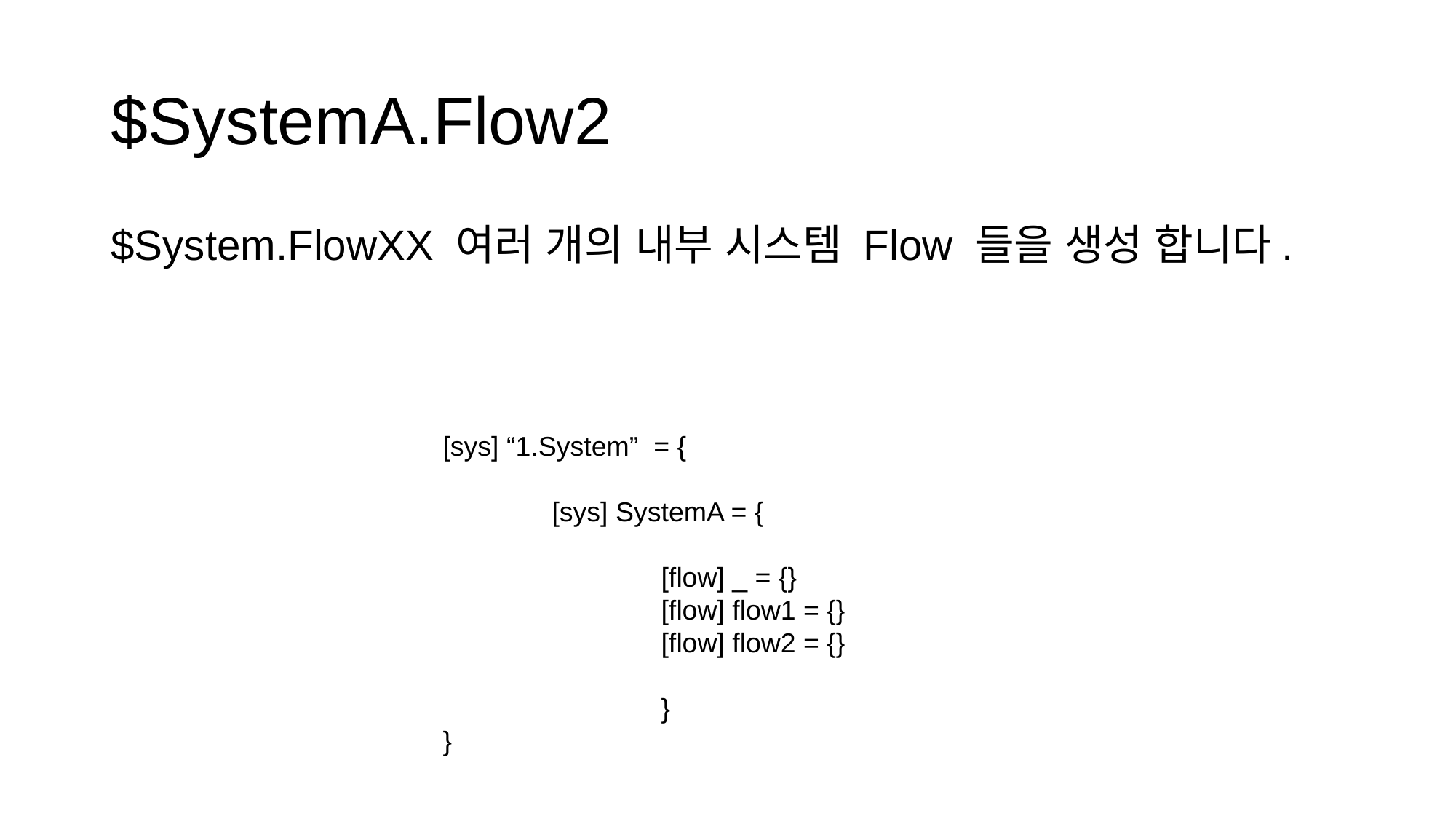

# $SystemA.Flow2
$System.FlowXX 여러 개의 내부 시스템 Flow 들을 생성 합니다.
[sys] “1.System”  = {

	[sys] SystemA = {

		[flow] _ = {}
		[flow] flow1 = {}
		[flow] flow2 = {}

		}
}